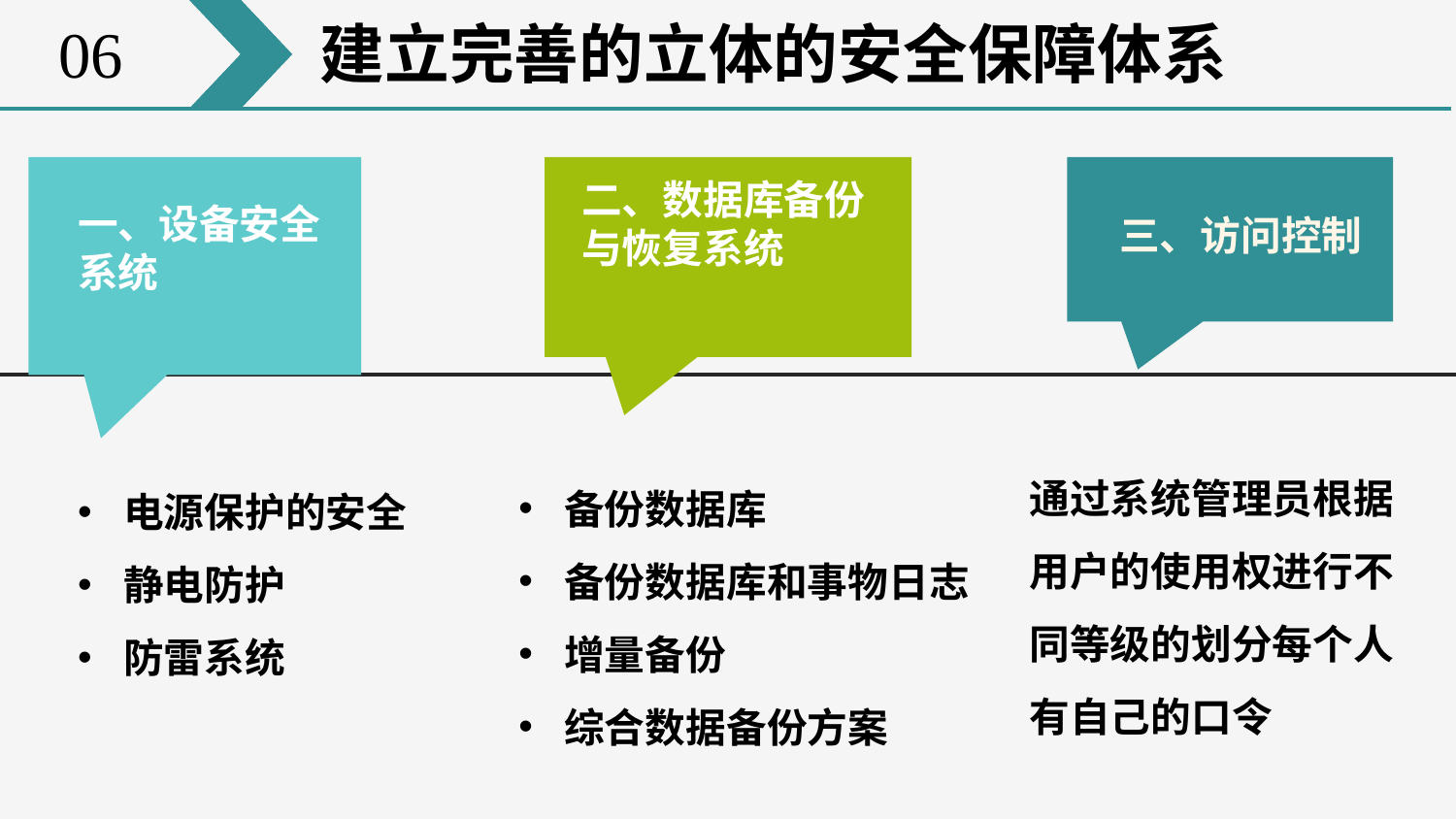

06
建立完善的立体的安全保障体系

二、数据库备份与恢复系统

一、设备安全系统

三、访问控制

通过系统管理员根据用户的使用权进行不同等级的划分每个人有自己的口令
备份数据库
备份数据库和事物日志
增量备份
综合数据备份方案
电源保护的安全
静电防护
防雷系统